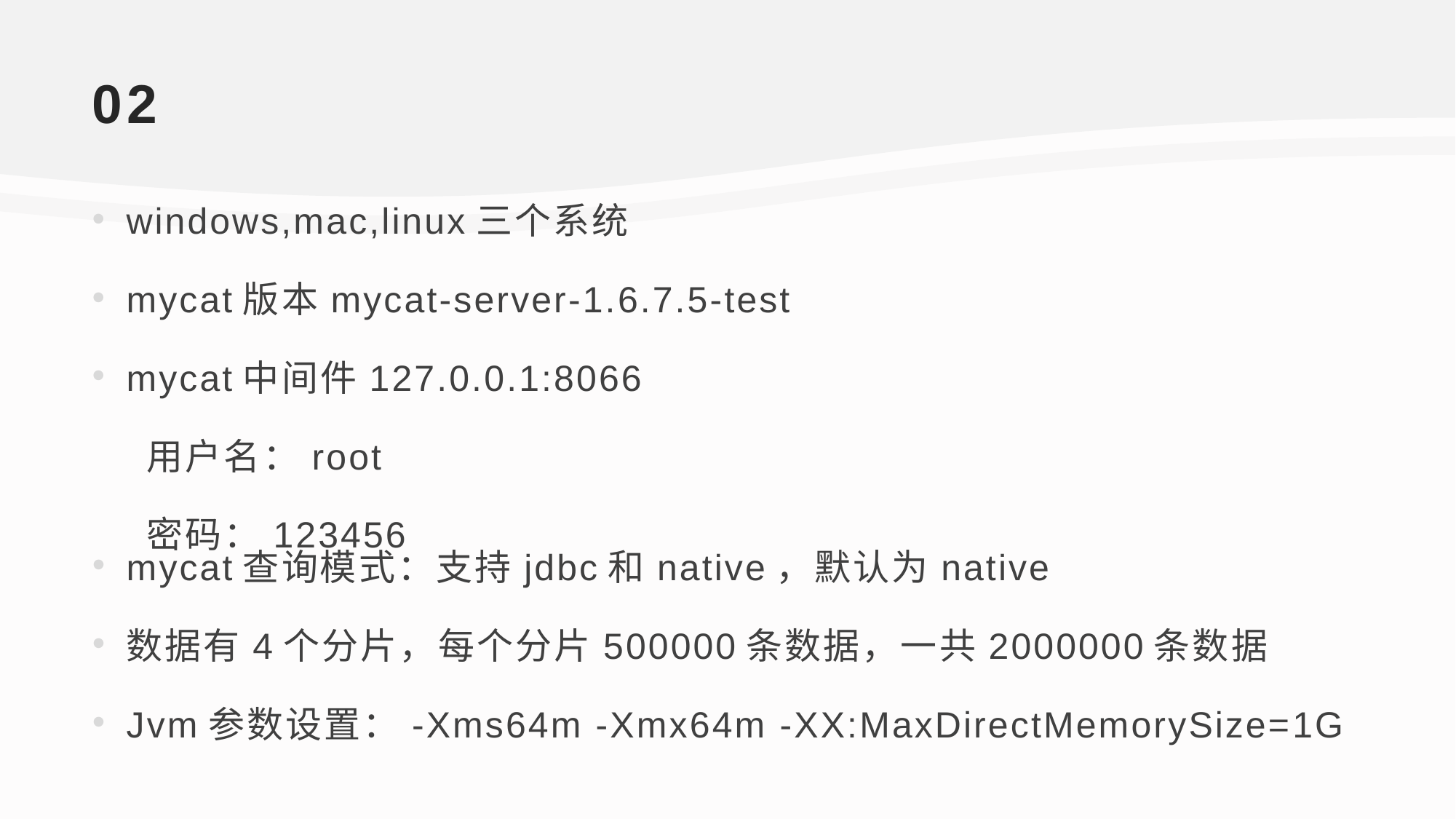

02

windows,mac,linux三个系统
mycat版本mycat-server-1.6.7.5-test
mycat中间件127.0.0.1:8066
用户名：root
密码：123456
mycat查询模式：支持jdbc和native，默认为native
数据有4个分片，每个分片500000条数据，一共2000000条数据
Jvm参数设置：-Xms64m -Xmx64m -XX:MaxDirectMemorySize=1G